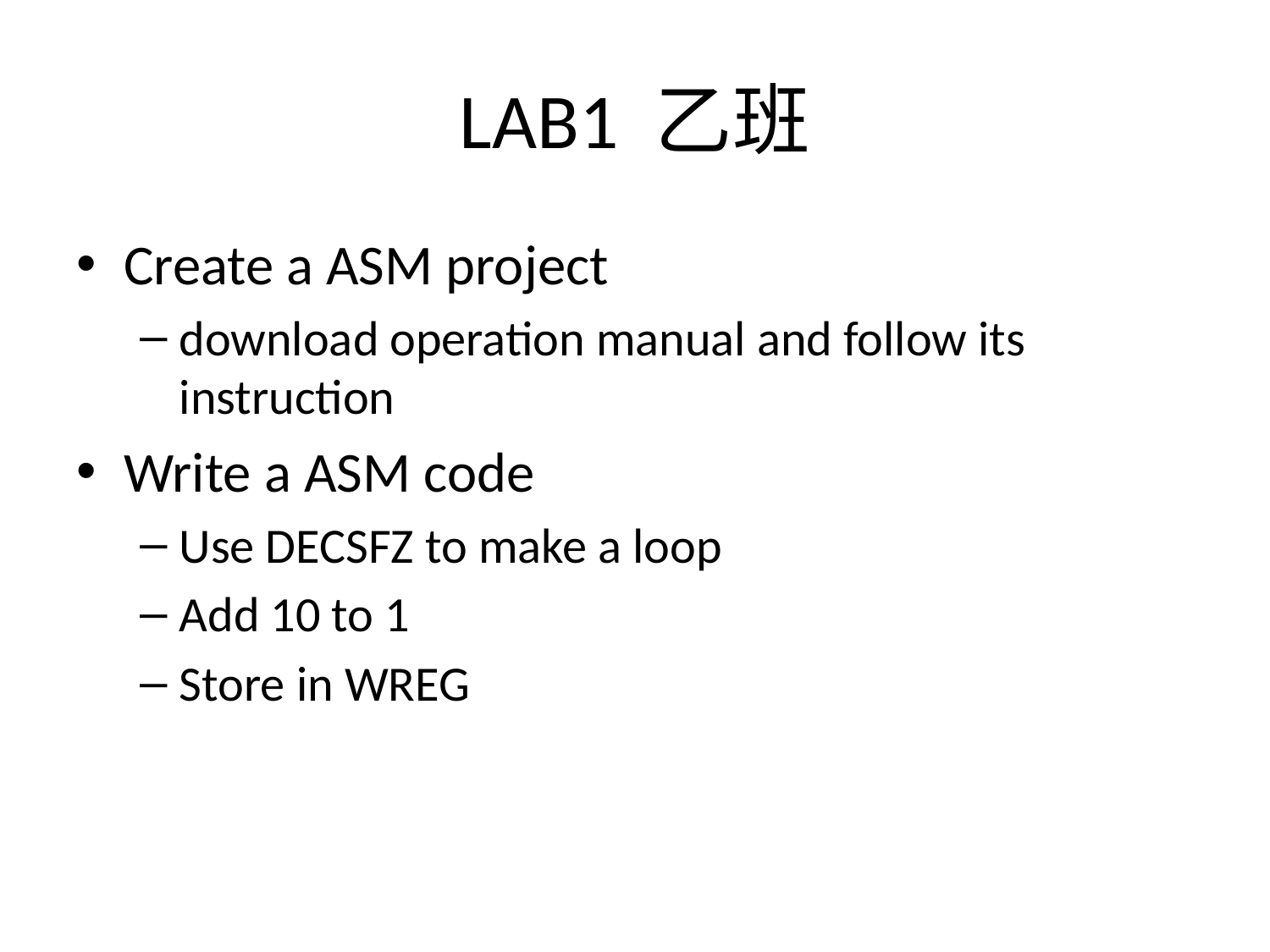

# LAB1 乙班
Create a ASM project
download operation manual and follow its instruction
Write a ASM code
Use DECSFZ to make a loop
Add 10 to 1
Store in WREG